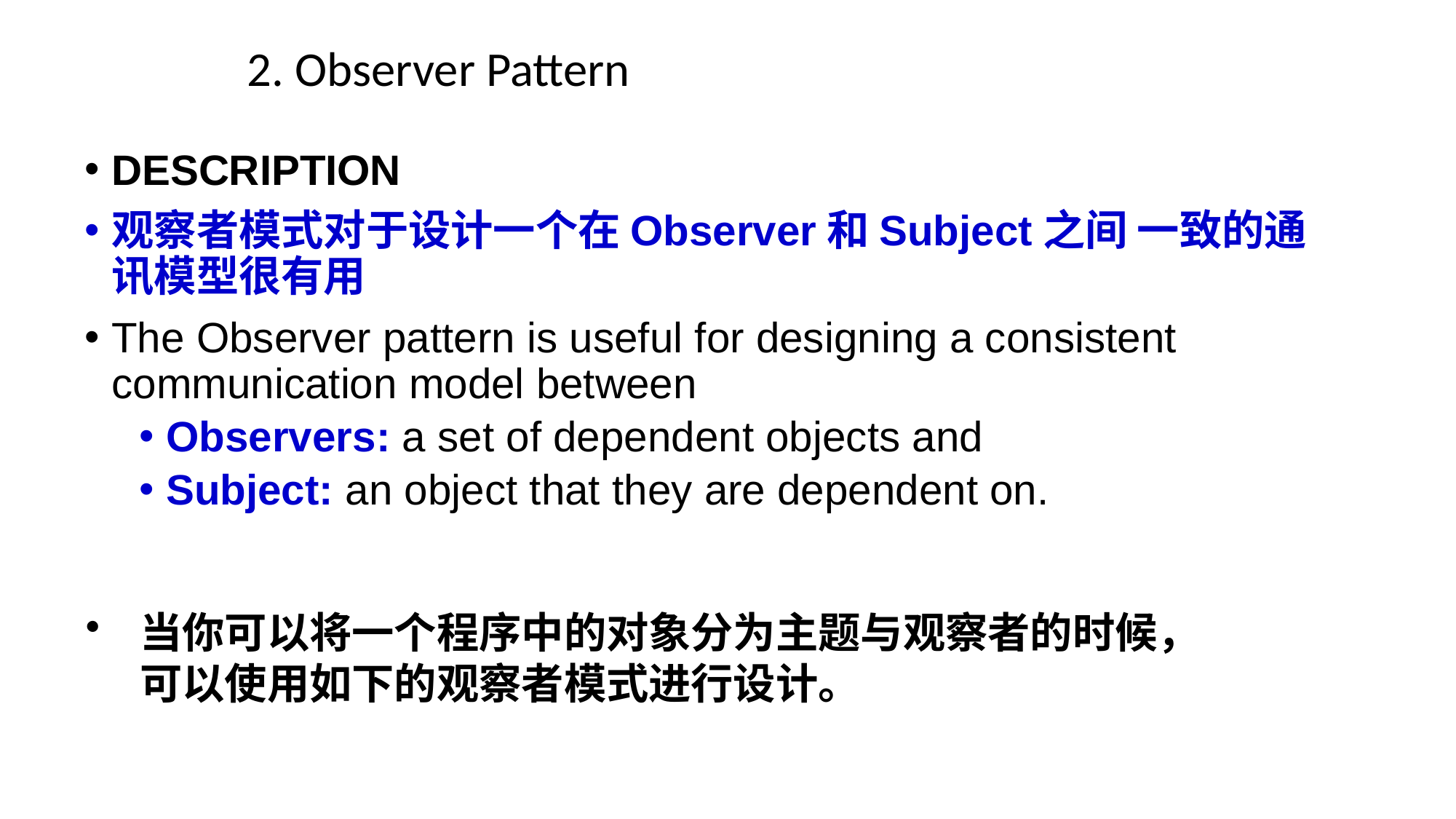

# 2. Observer Pattern
DESCRIPTION
观察者模式对于设计一个在Observer和Subject之间 一致的通讯模型很有用
The Observer pattern is useful for designing a consistent communication model between
Observers: a set of dependent objects and
Subject: an object that they are dependent on.
当你可以将一个程序中的对象分为主题与观察者的时候，可以使用如下的观察者模式进行设计。